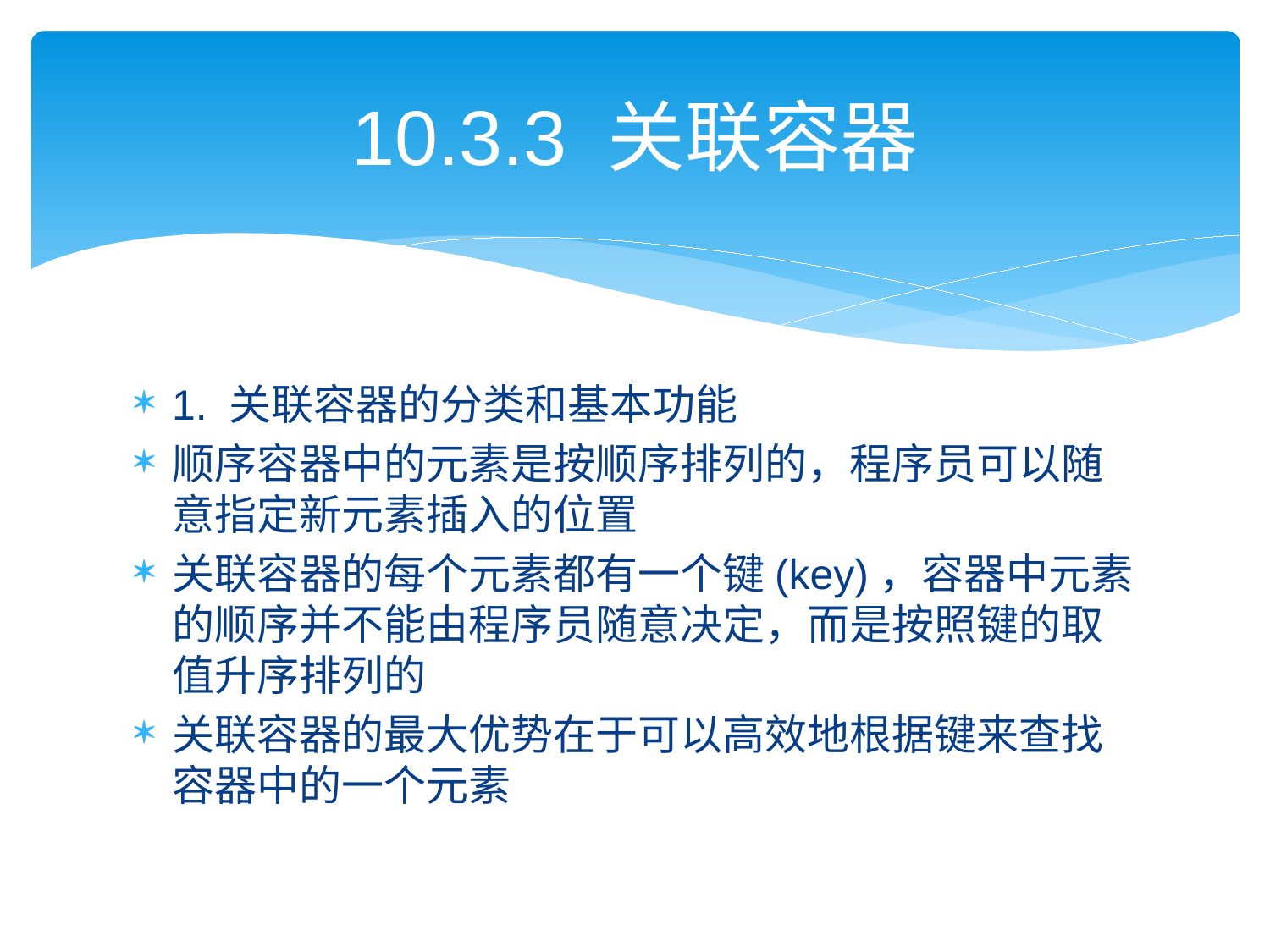

# 10.3.3 关联容器
1. 关联容器的分类和基本功能
顺序容器中的元素是按顺序排列的，程序员可以随意指定新元素插入的位置
关联容器的每个元素都有一个键(key)，容器中元素的顺序并不能由程序员随意决定，而是按照键的取值升序排列的
关联容器的最大优势在于可以高效地根据键来查找容器中的一个元素